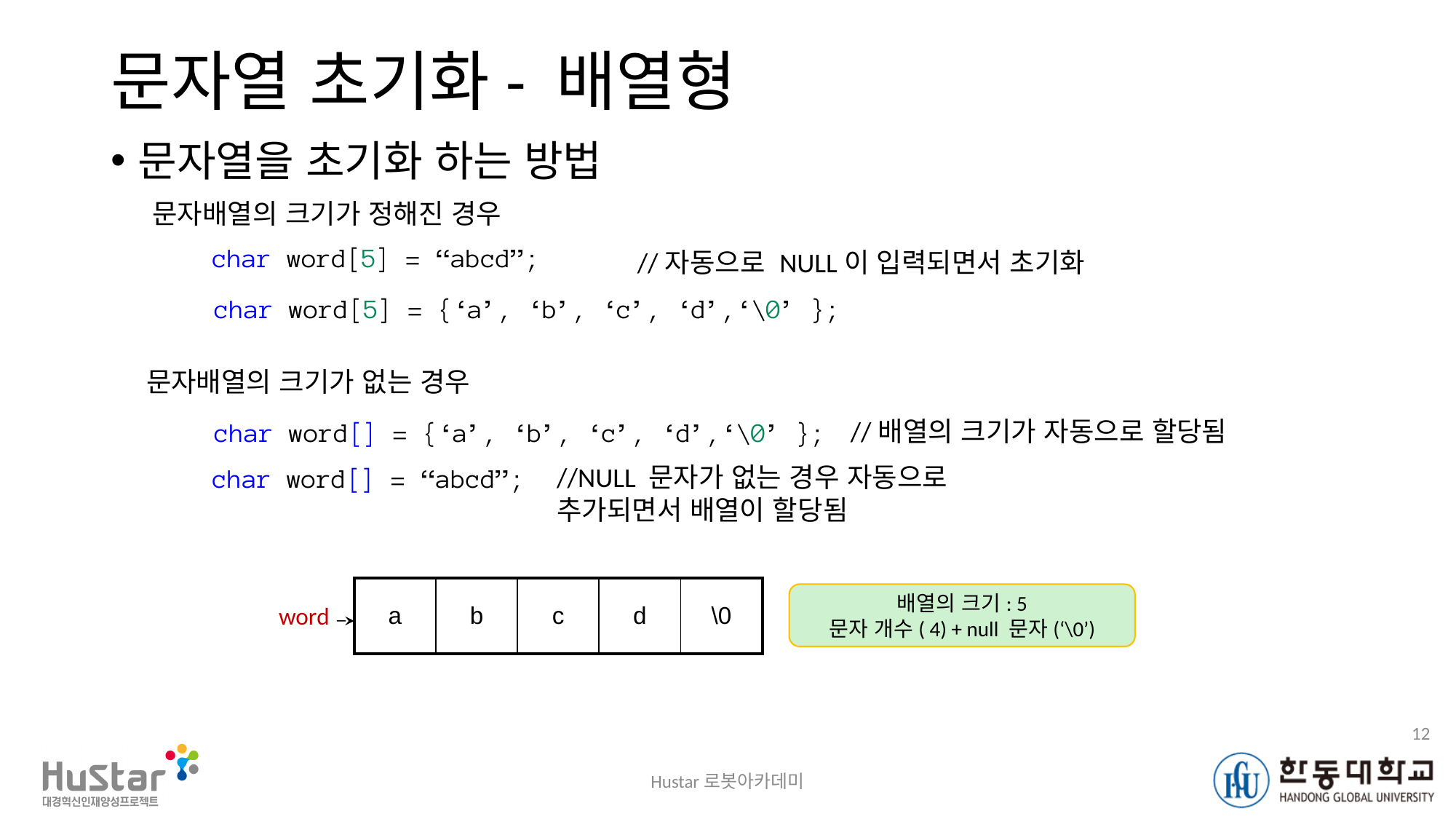

# 문자열 초기화- 배열형
문자열을 초기화 하는 방법
문자배열의 크기가 정해진 경우
char word[5] = “abcd”;
//자동으로 NULL이 입력되면서 초기화
char word[5] = {‘a’, ‘b’, ‘c’, ‘d’,‘\0’ };
문자배열의 크기가 없는 경우
//배열의 크기가 자동으로 할당됨
char word[] = {‘a’, ‘b’, ‘c’, ‘d’,‘\0’ };
//NULL 문자가 없는 경우 자동으로 추가되면서 배열이 할당됨
char word[] = “abcd”;
| a | b | c | d | \0 |
| --- | --- | --- | --- | --- |
배열의 크기: 5
문자 개수( 4) + null 문자(‘\0’)
word

12
Hustar로봇아카데미